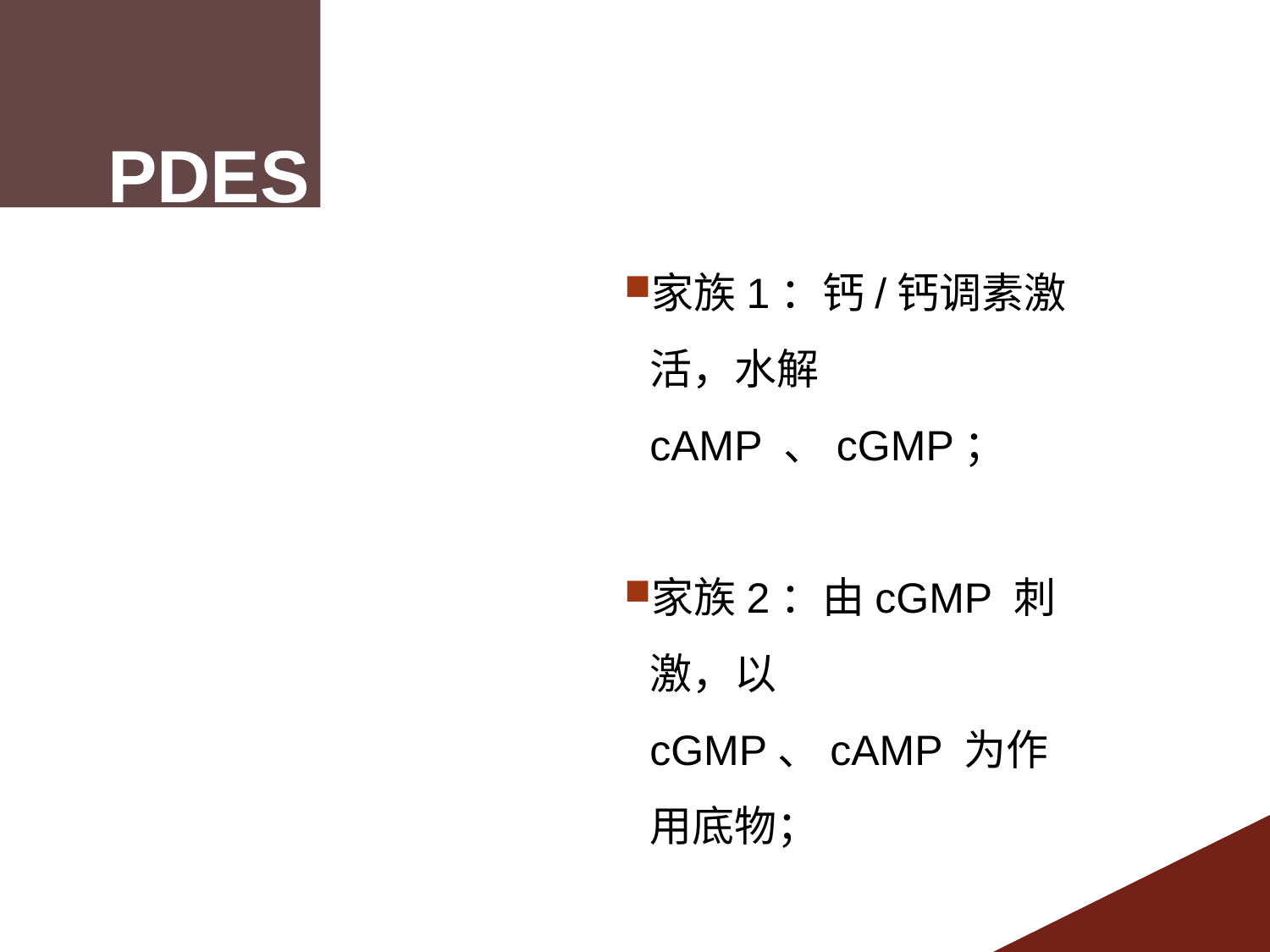

# PDEs
家族1：钙/钙调素激活，水解cAMP 、cGMP；

家族2：由cGMP 刺激，以cGMP、cAMP 为作用底物；

3